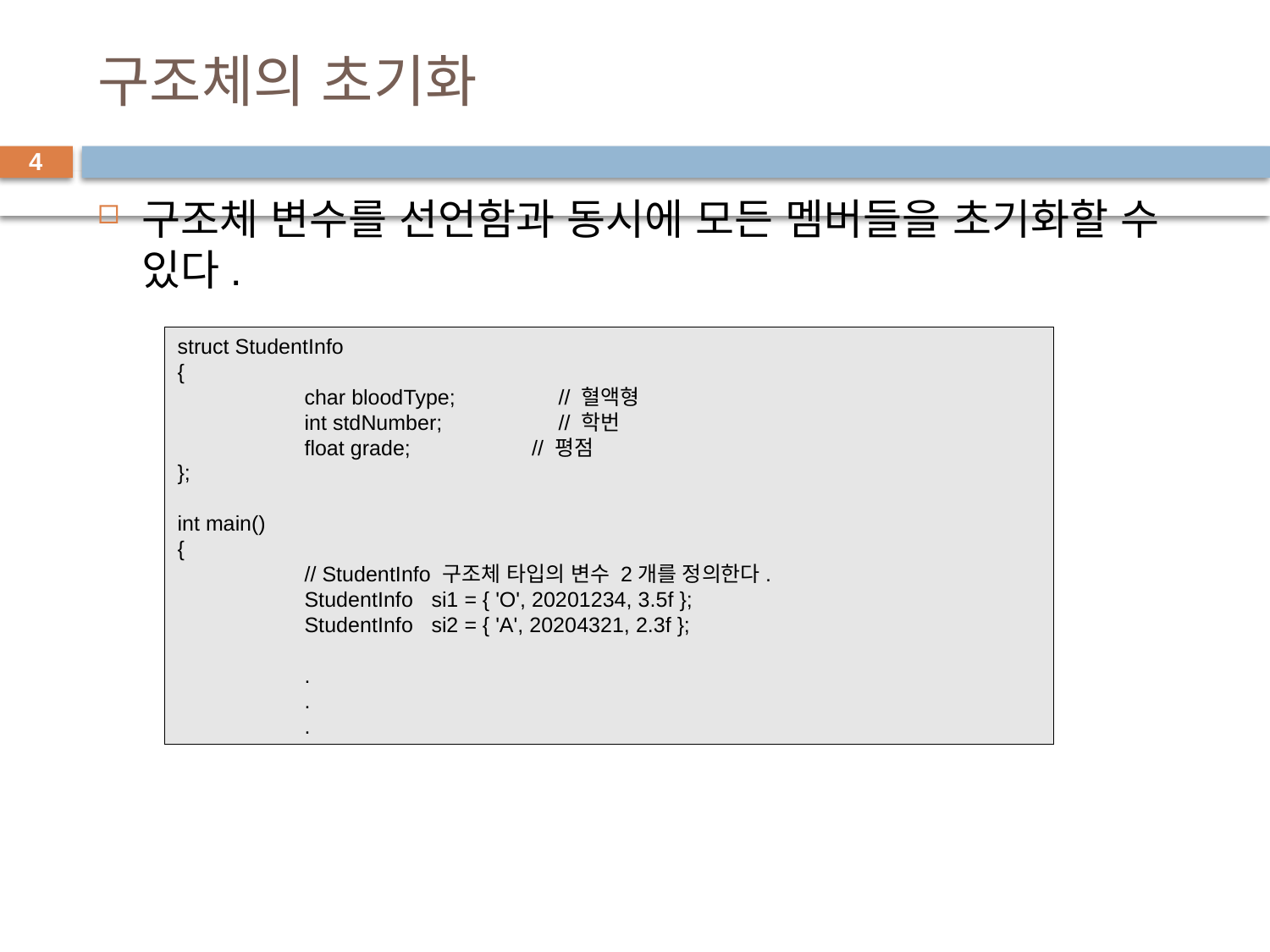

# 구조체의 초기화
4
구조체 변수를 선언함과 동시에 모든 멤버들을 초기화할 수 있다.

struct StudentInfo
{
	char bloodType;	// 혈액형
	int stdNumber;	// 학번
	float grade;	                 // 평점
};

int main()
{
	// StudentInfo 구조체 타입의 변수 2개를 정의한다.
	StudentInfo	si1 = { 'O', 20201234, 3.5f };
	StudentInfo	si2 = { 'A', 20204321, 2.3f };

	.
	.
	.